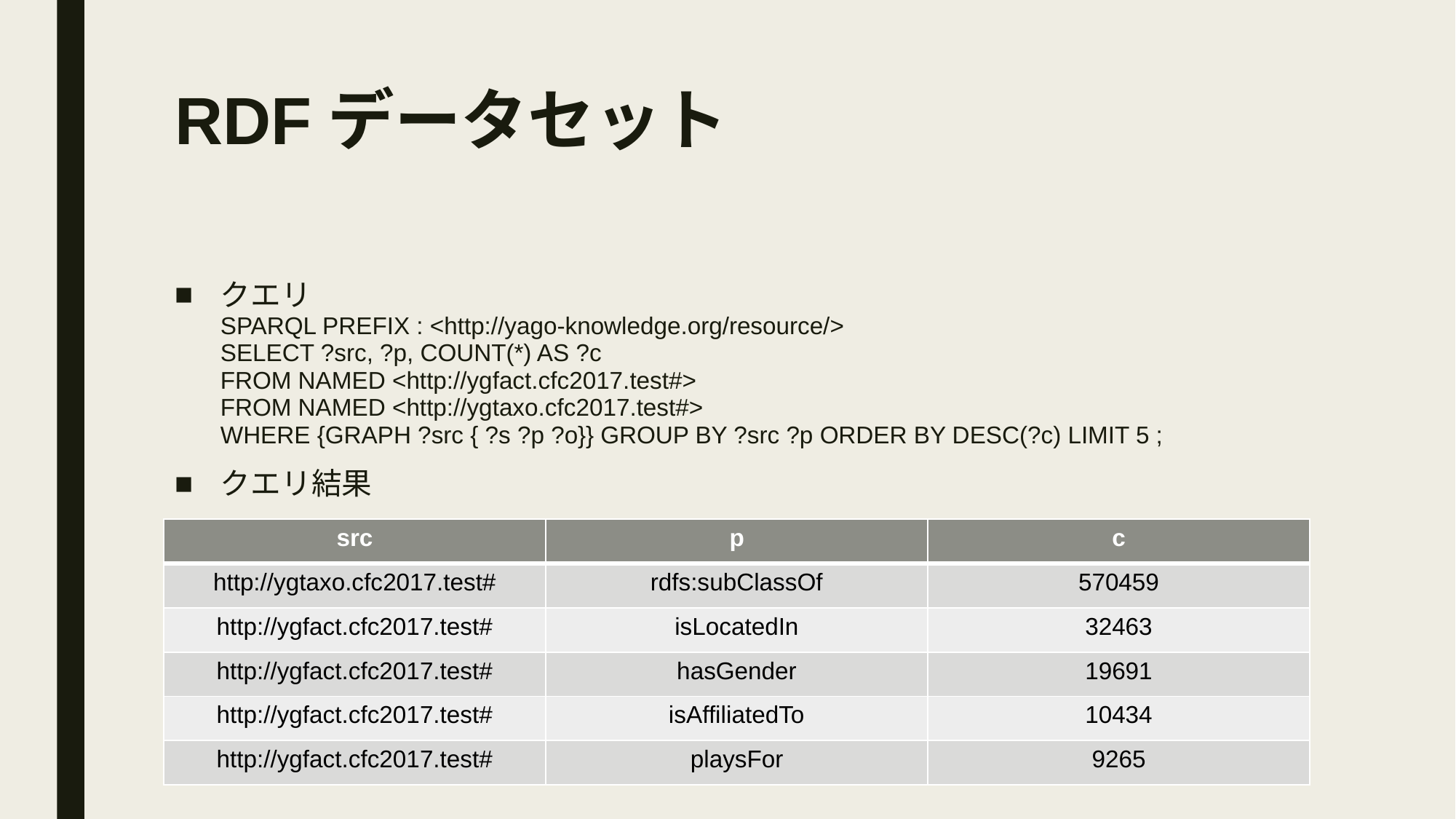

# RDFデータセット
クエリ
SPARQL PREFIX : <http://yago-knowledge.org/resource/>
SELECT ?src, ?p, COUNT(*) AS ?c
FROM NAMED <http://ygfact.cfc2017.test#>
FROM NAMED <http://ygtaxo.cfc2017.test#>
WHERE {GRAPH ?src { ?s ?p ?o}} GROUP BY ?src ?p ORDER BY DESC(?c) LIMIT 5 ;
クエリ結果
| src | p | c |
| --- | --- | --- |
| http://ygtaxo.cfc2017.test# | rdfs:subClassOf | 570459 |
| http://ygfact.cfc2017.test# | isLocatedIn | 32463 |
| http://ygfact.cfc2017.test# | hasGender | 19691 |
| http://ygfact.cfc2017.test# | isAffiliatedTo | 10434 |
| http://ygfact.cfc2017.test# | playsFor | 9265 |